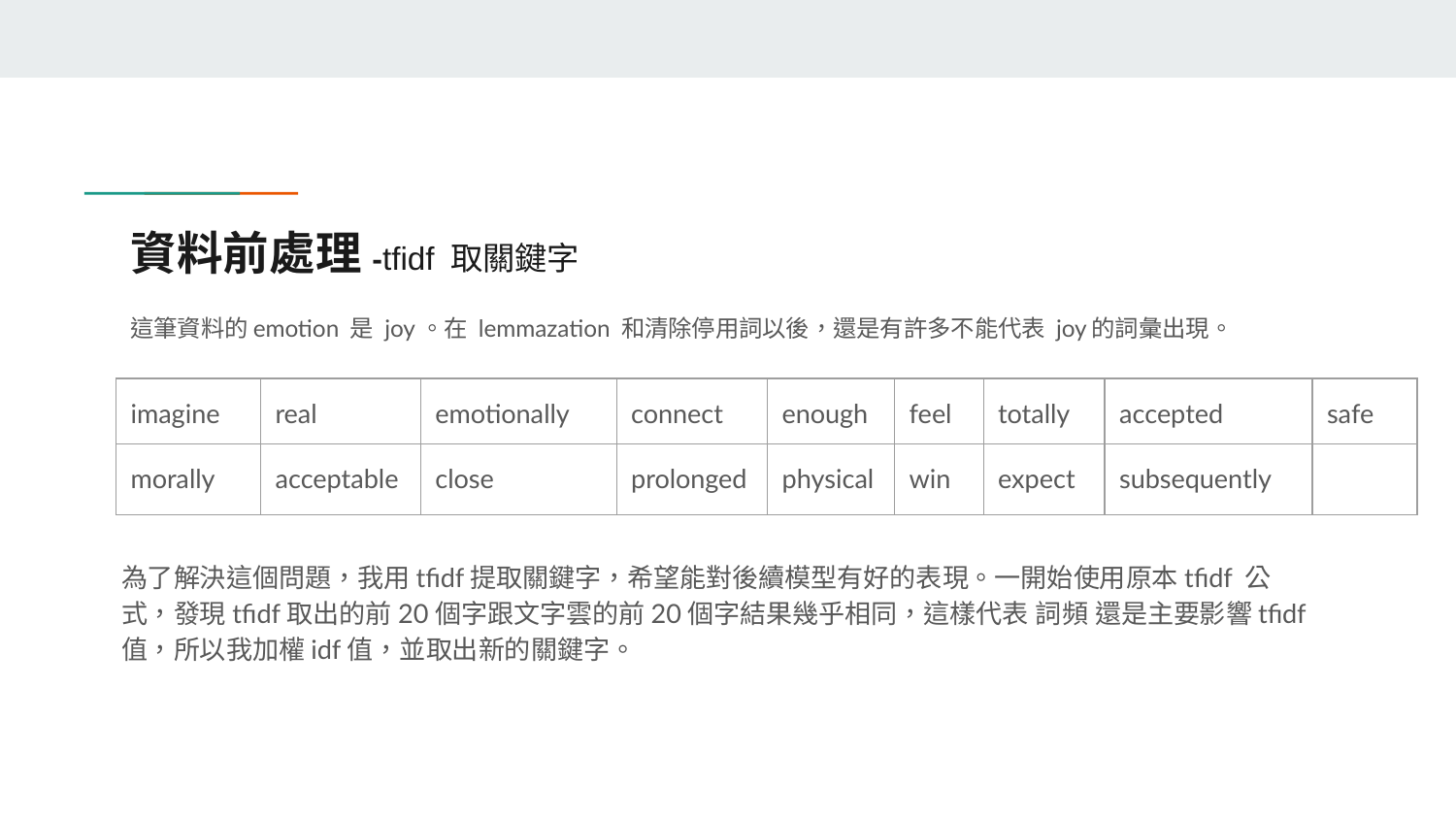

# 資料前處理-tfidf 取關鍵字
這筆資料的emotion 是 joy。在 lemmazation 和清除停用詞以後，還是有許多不能代表 joy的詞彙出現。
| imagine | real | emotionally | connect | enough | feel | totally | accepted | safe |
| --- | --- | --- | --- | --- | --- | --- | --- | --- |
| morally | acceptable | close | prolonged | physical | win | expect | subsequently |  |
為了解決這個問題，我用tfidf提取關鍵字，希望能對後續模型有好的表現。一開始使用原本tfidf 公式，發現tfidf取出的前20個字跟文字雲的前20個字結果幾乎相同，這樣代表 詞頻 還是主要影響tfidf 值，所以我加權idf值，並取出新的關鍵字。